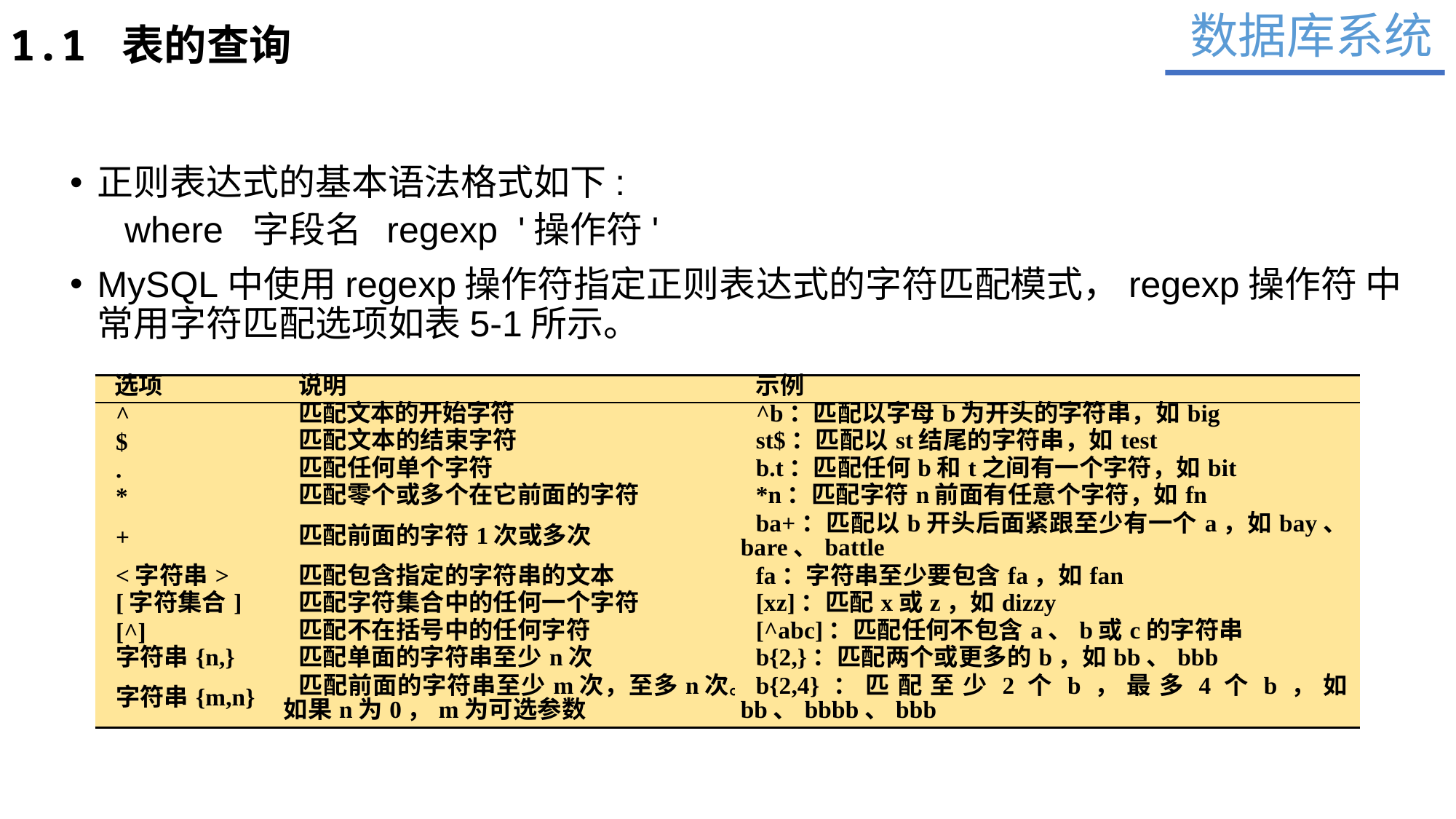

数据库系统
1.1 表的查询

正则表达式的基本语法格式如下:
where  字段名  regexp  '操作符'
MySQL中使用regexp操作符指定正则表达式的字符匹配模式，regexp操作符 中常用字符匹配选项如表5-1所示。
| 选项 | 说明 | 示例 |
| --- | --- | --- |
| ^ | 匹配文本的开始字符 | ^b：匹配以字母b为开头的字符串，如big |
| $ | 匹配文本的结束字符 | st$：匹配以st结尾的字符串，如test |
| . | 匹配任何单个字符 | b.t：匹配任何b和t之间有一个字符，如bit |
| \* | 匹配零个或多个在它前面的字符 | \*n：匹配字符n前面有任意个字符，如fn |
| + | 匹配前面的字符1次或多次 | ba+：匹配以b开头后面紧跟至少有一个a，如bay、bare、battle |
| <字符串> | 匹配包含指定的字符串的文本 | fa：字符串至少要包含fa，如fan |
| [字符集合] | 匹配字符集合中的任何一个字符 | [xz]：匹配x或z，如dizzy |
| [^] | 匹配不在括号中的任何字符 | [^abc]：匹配任何不包含a、b或c的字符串 |
| 字符串{n,} | 匹配单面的字符串至少n次 | b{2,}：匹配两个或更多的b，如bb、bbb |
| 字符串{m,n} | 匹配前面的字符串至少m次，至多n次。如果n为0，m为可选参数 | b{2,4}：匹配至少2个b，最多4个b，如bb、bbbb、bbb |